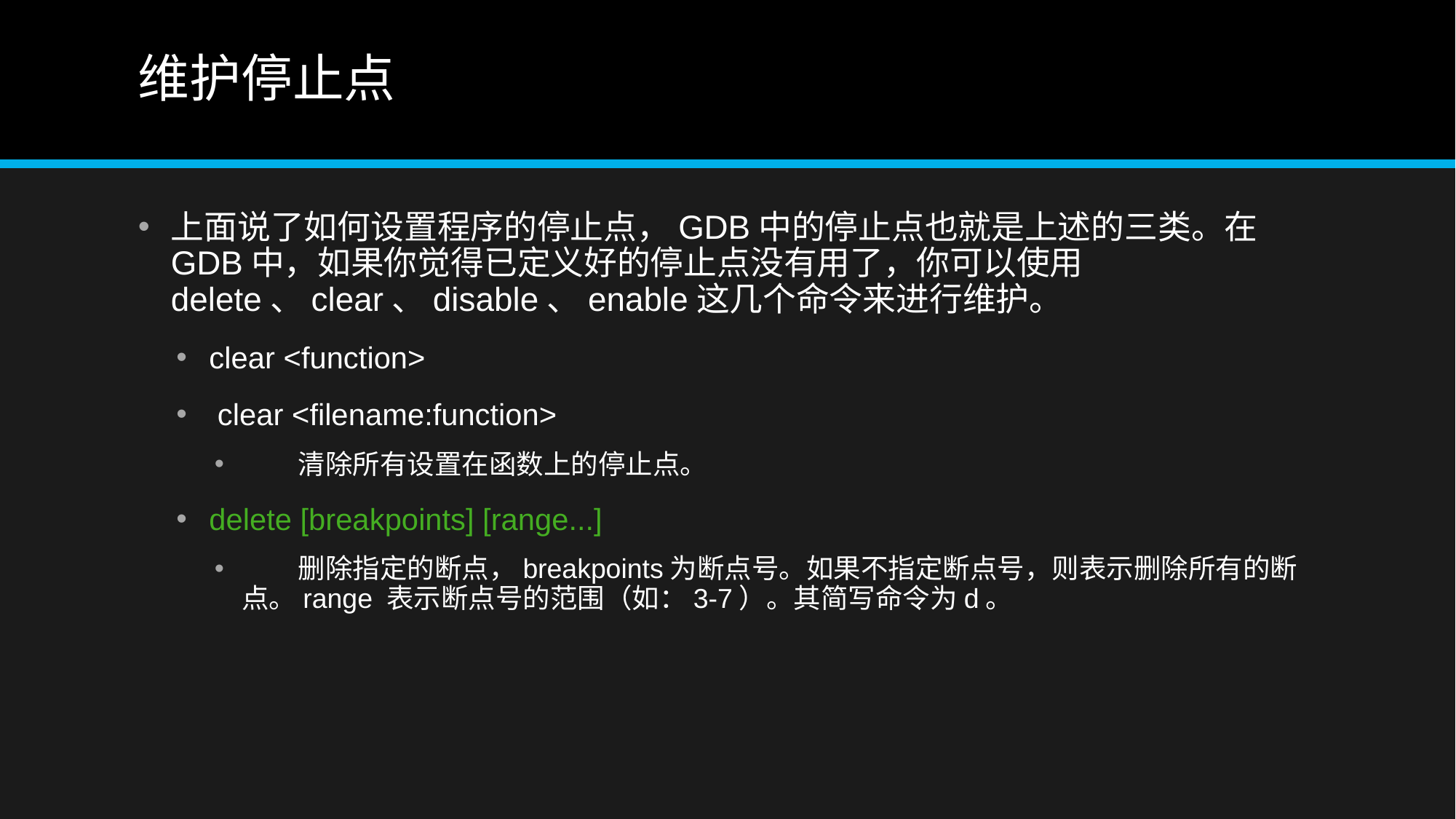

# 维护停止点
上面说了如何设置程序的停止点，GDB中的停止点也就是上述的三类。在GDB中，如果你觉得已定义好的停止点没有用了，你可以使用delete、clear、disable、enable这几个命令来进行维护。
clear <function>
 clear <filename:function>
        清除所有设置在函数上的停止点。
delete [breakpoints] [range...]
        删除指定的断点，breakpoints为断点号。如果不指定断点号，则表示删除所有的断点。range 表示断点号的范围（如：3-7）。其简写命令为d。